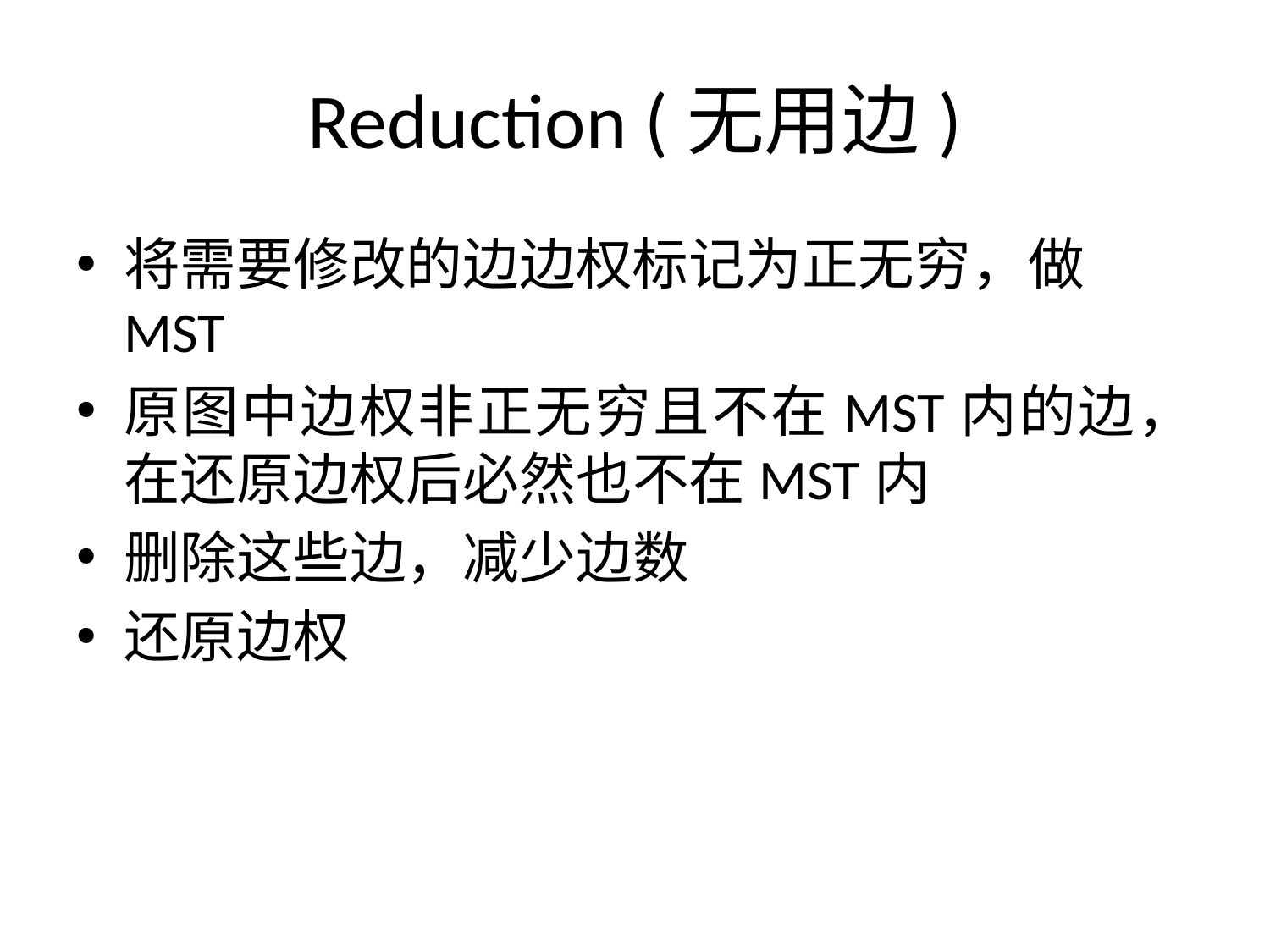

# Reduction (无用边)
将需要修改的边边权标记为正无穷，做MST
原图中边权非正无穷且不在MST内的边，在还原边权后必然也不在MST内
删除这些边，减少边数
还原边权